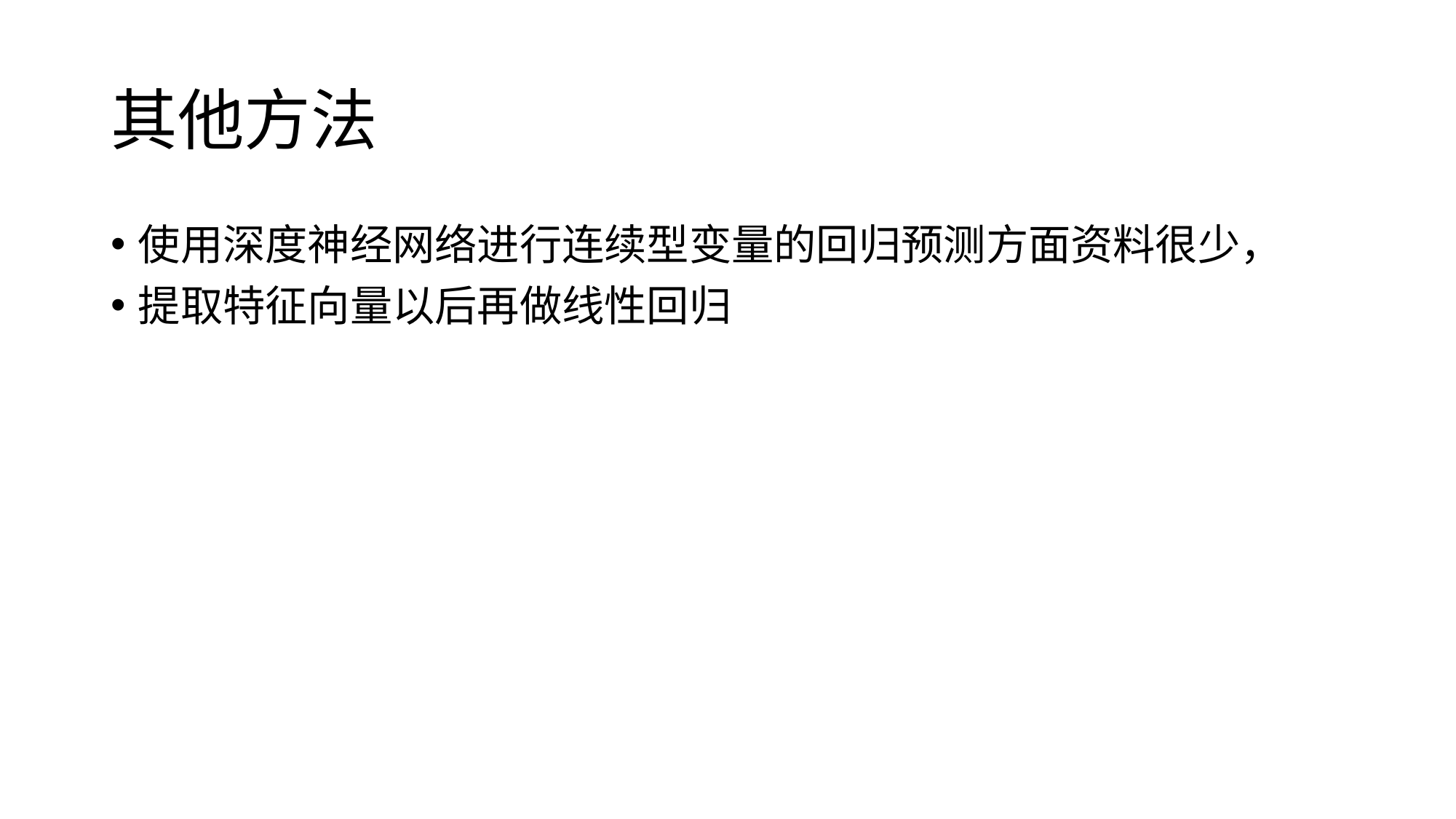

# 其他方法
使用深度神经网络进行连续型变量的回归预测方面资料很少，
提取特征向量以后再做线性回归